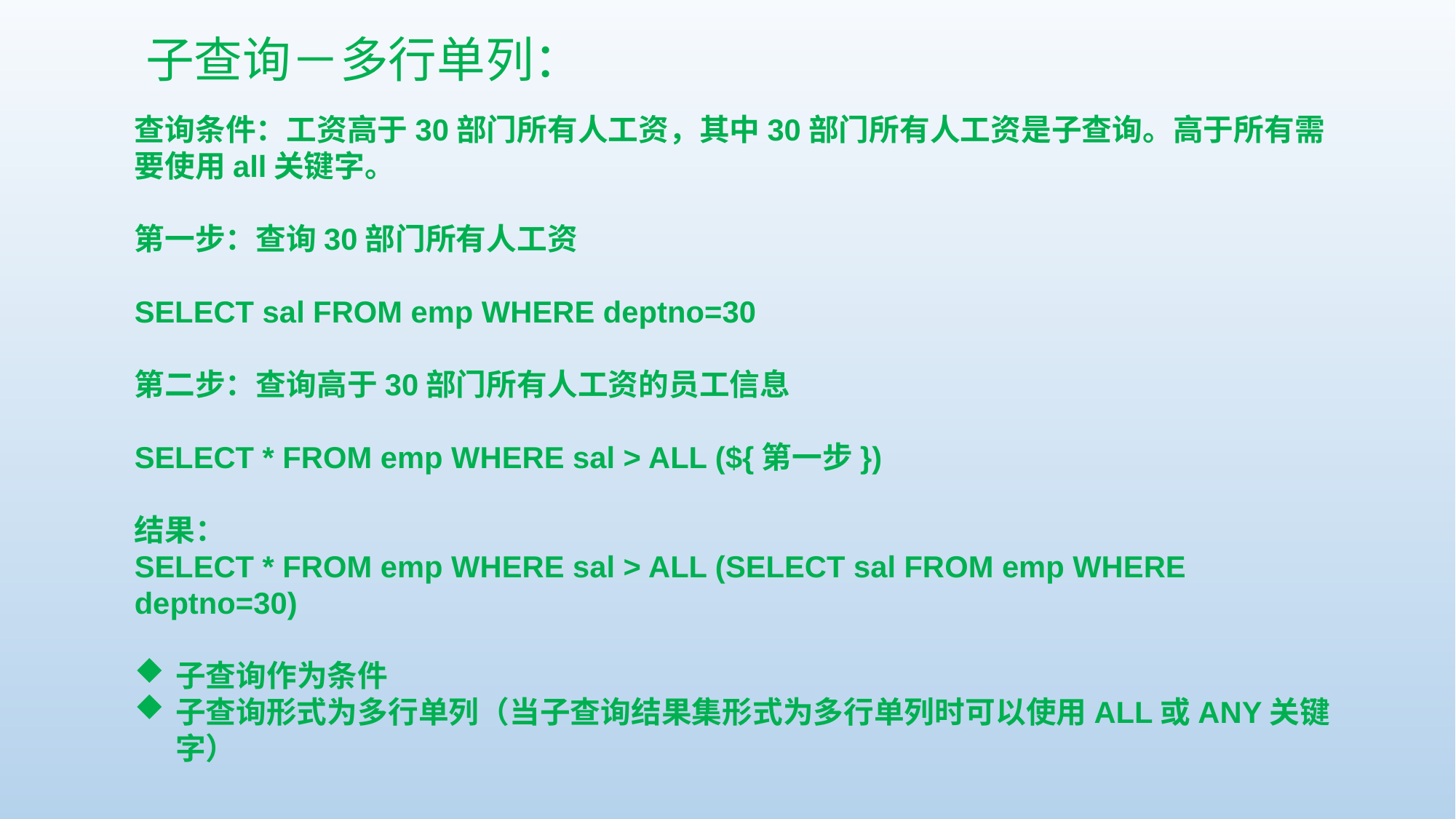

子查询－多行单列：
查询条件：工资高于30部门所有人工资，其中30部门所有人工资是子查询。高于所有需要使用all关键字。

第一步：查询30部门所有人工资

SELECT sal FROM emp WHERE deptno=30

第二步：查询高于30部门所有人工资的员工信息

SELECT * FROM emp WHERE sal > ALL (${第一步})

结果：
SELECT * FROM emp WHERE sal > ALL (SELECT sal FROM emp WHERE deptno=30)

子查询作为条件
子查询形式为多行单列（当子查询结果集形式为多行单列时可以使用ALL或ANY关键字）